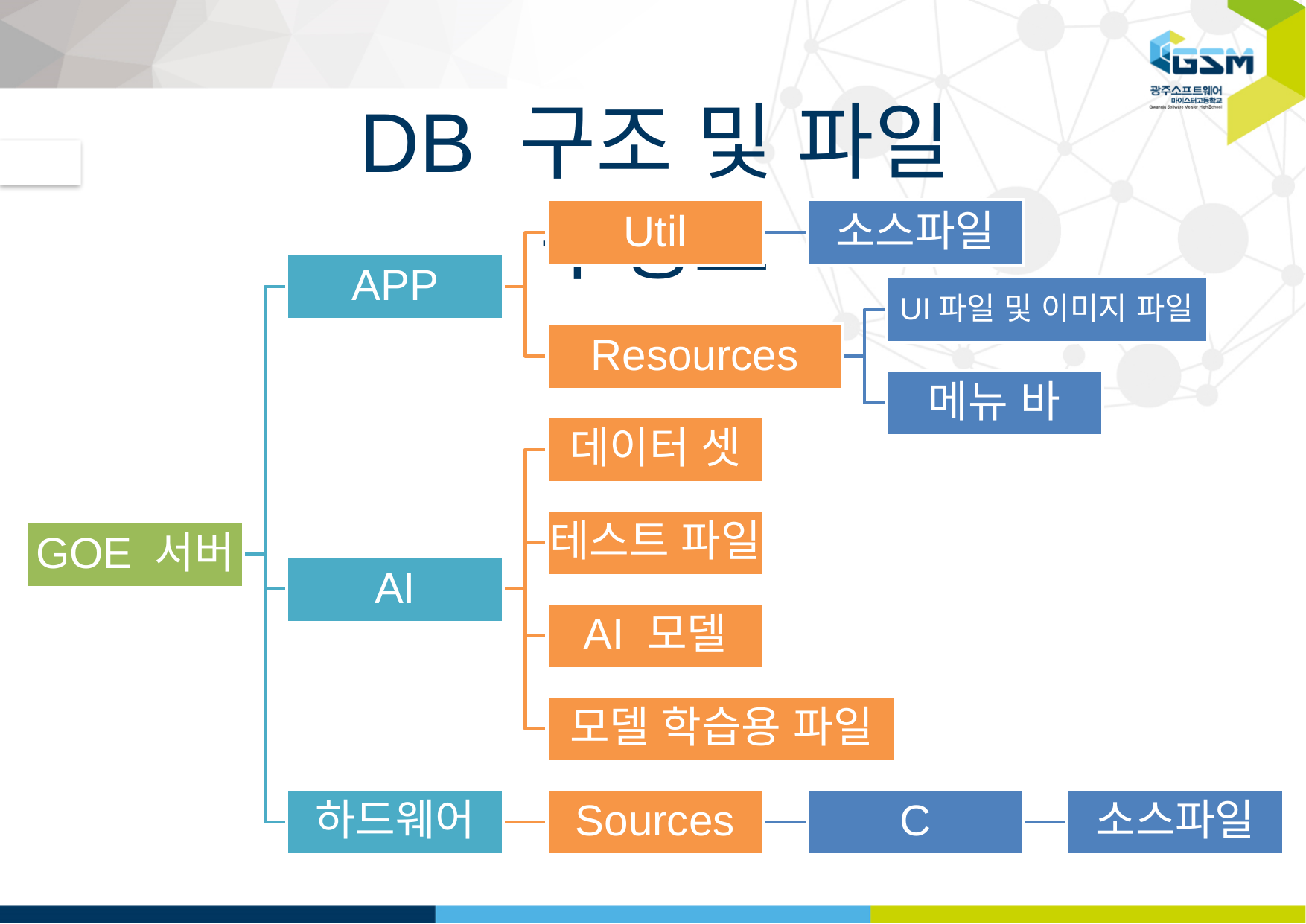

DB 구조 및 파일 구성도
GOE 서버
APP
Util
소스파일
Resources
UI파일 및 이미지 파일
메뉴 바
AI
데이터 셋
테스트 파일
AI 모델
모델 학습용 파일
하드웨어
Sources
C
소스파일